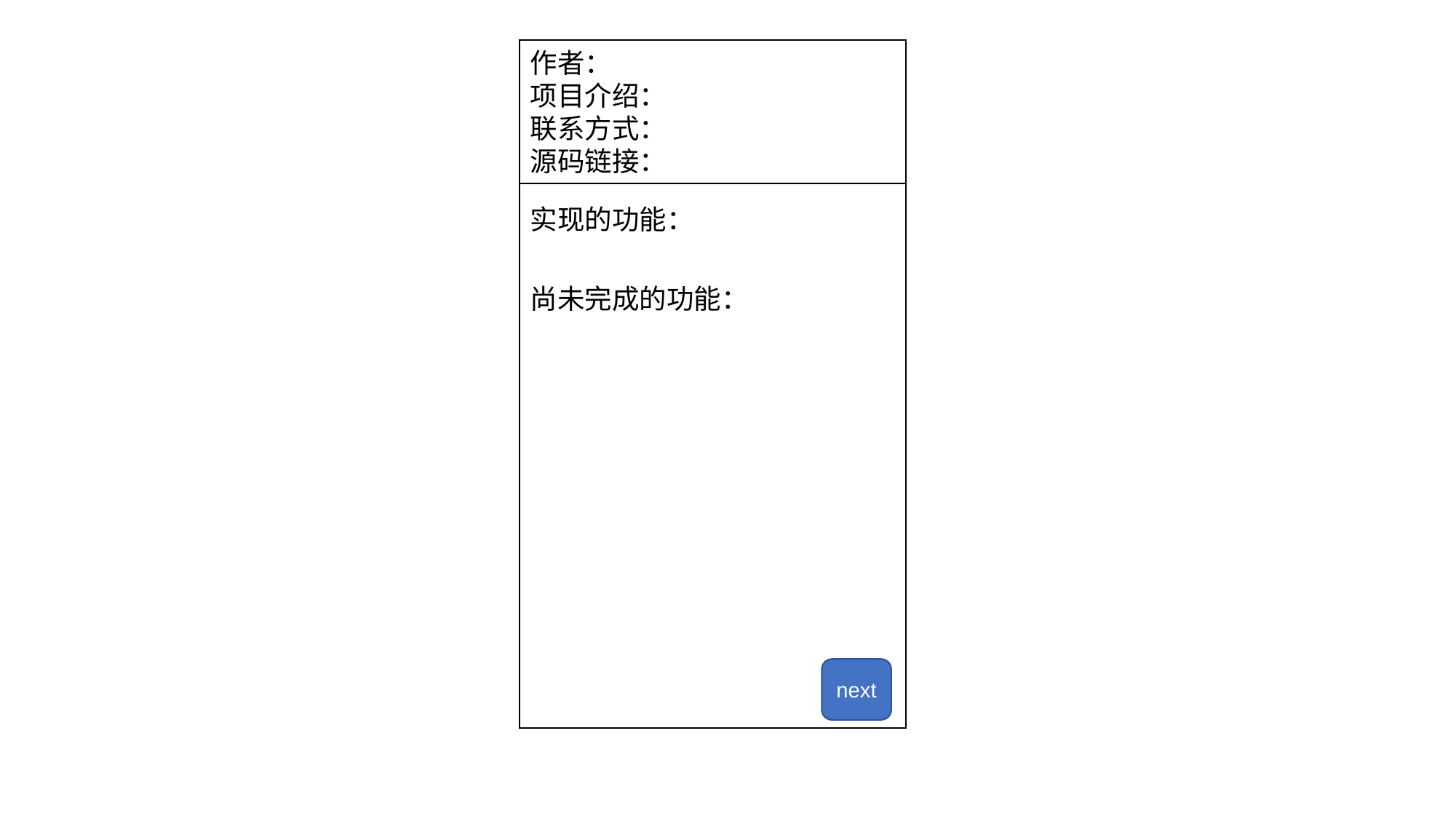

next
作者：
项目介绍：
联系方式：
源码链接：
实现的功能：
尚未完成的功能：